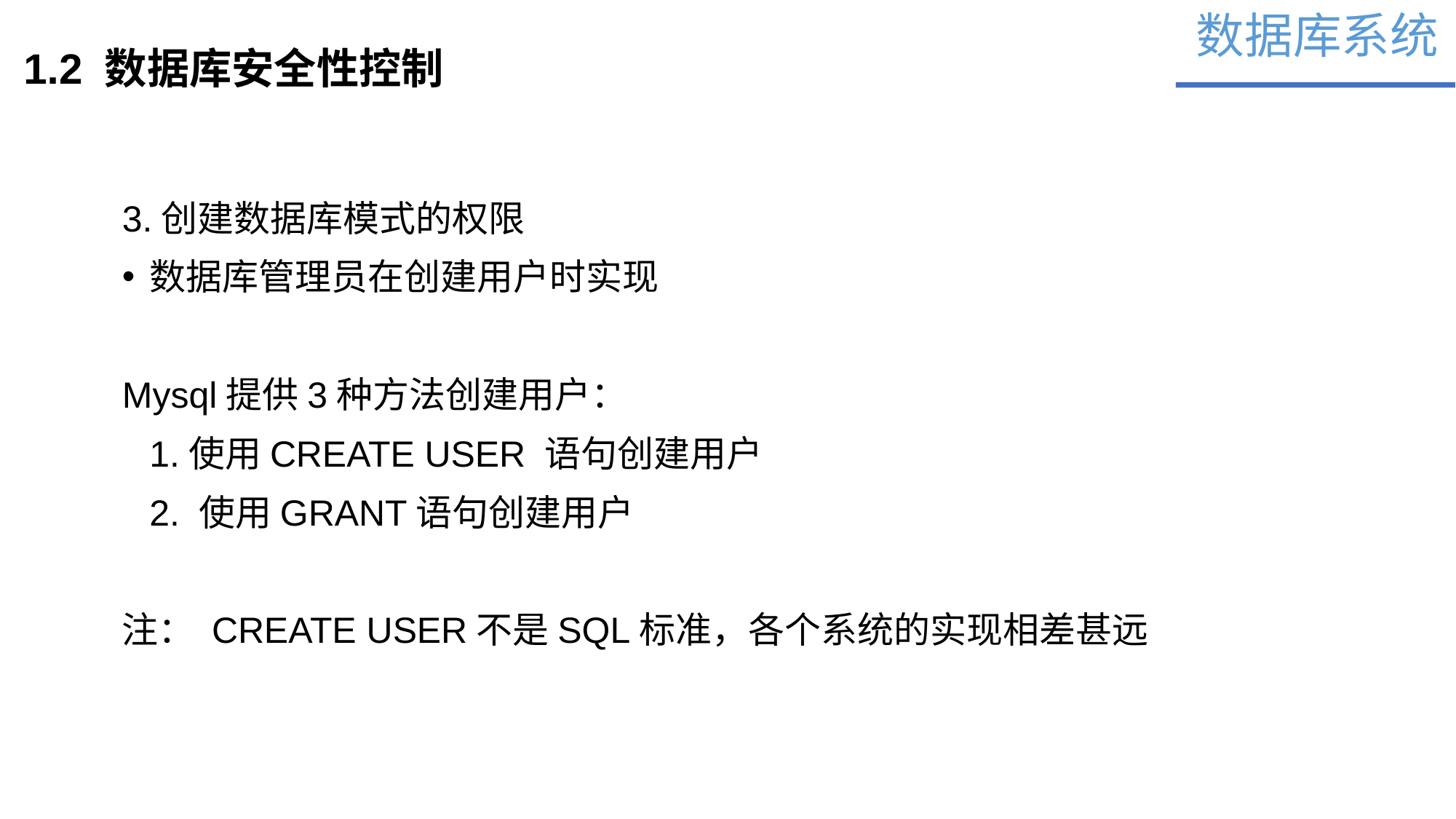

数据库系统
1.2 数据库安全性控制

3.创建数据库模式的权限
数据库管理员在创建用户时实现

Mysql提供3种方法创建用户：
	1.使用CREATE USER 语句创建用户
	2. 使用GRANT语句创建用户

注： CREATE USER不是SQL标准，各个系统的实现相差甚远